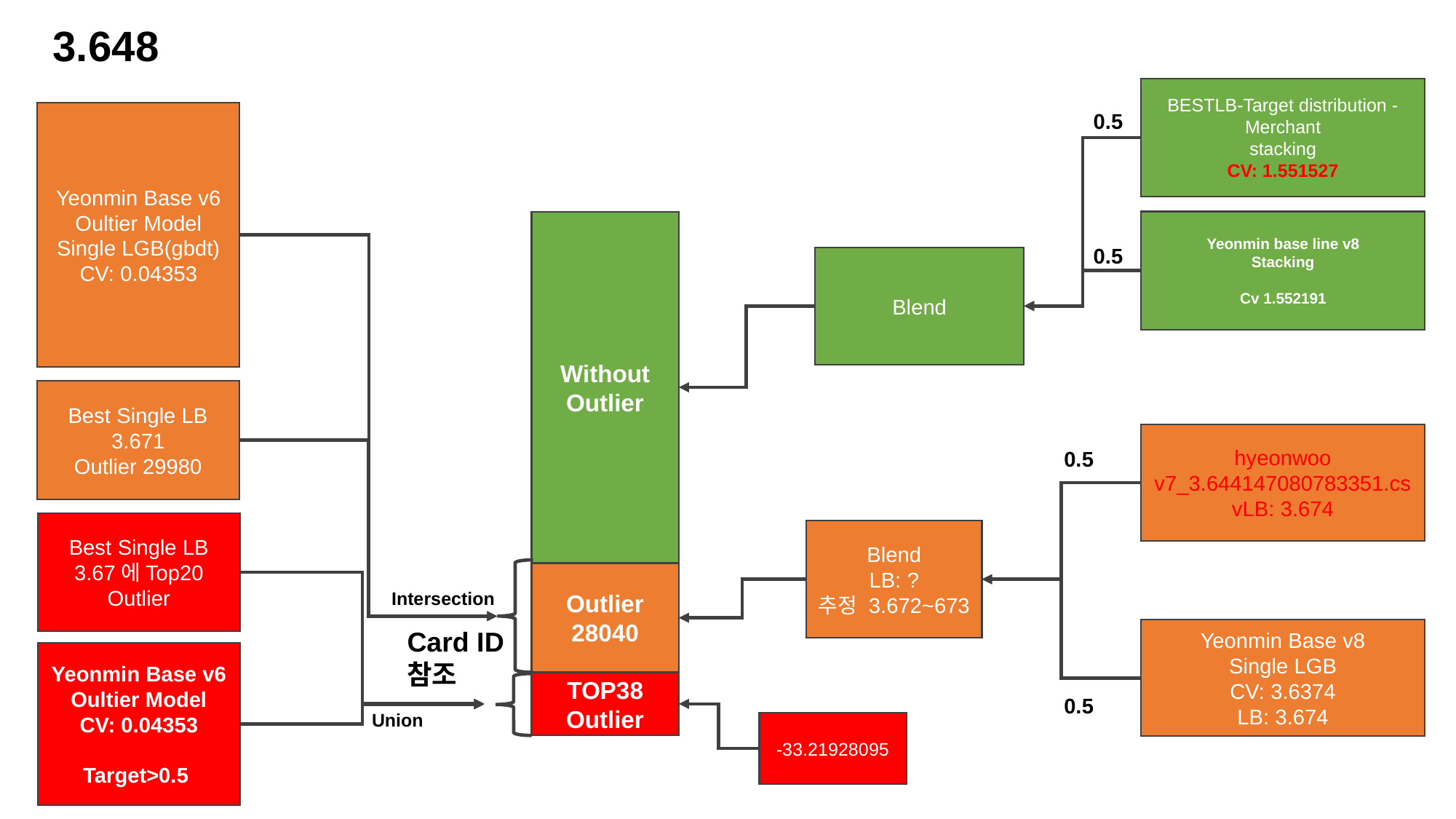

3.648
BESTLB-Target distribution - Merchant
stacking
CV: 1.551527
Yeonmin Base v6
Oultier Model
Single LGB(gbdt)
CV: 0.04353
0.5
Without
Outlier
Yeonmin base line v8
Stacking

Cv 1.552191
0.5
Blend
Best Single LB 3.671
Outlier 29980
hyeonwoo
v7_3.644147080783351.csvLB: 3.674
0.5
Best Single LB 3.67에Top20 Outlier
Blend
LB: ?
추정 3.672~673

Outlier
28040
Intersection
Card ID 참조
Yeonmin Base v8
Single LGB
CV: 3.6374
LB: 3.674
Yeonmin Base v6
Oultier Model
CV: 0.04353

Target>0.5
TOP38 Outlier

0.5
Union
-33.21928095